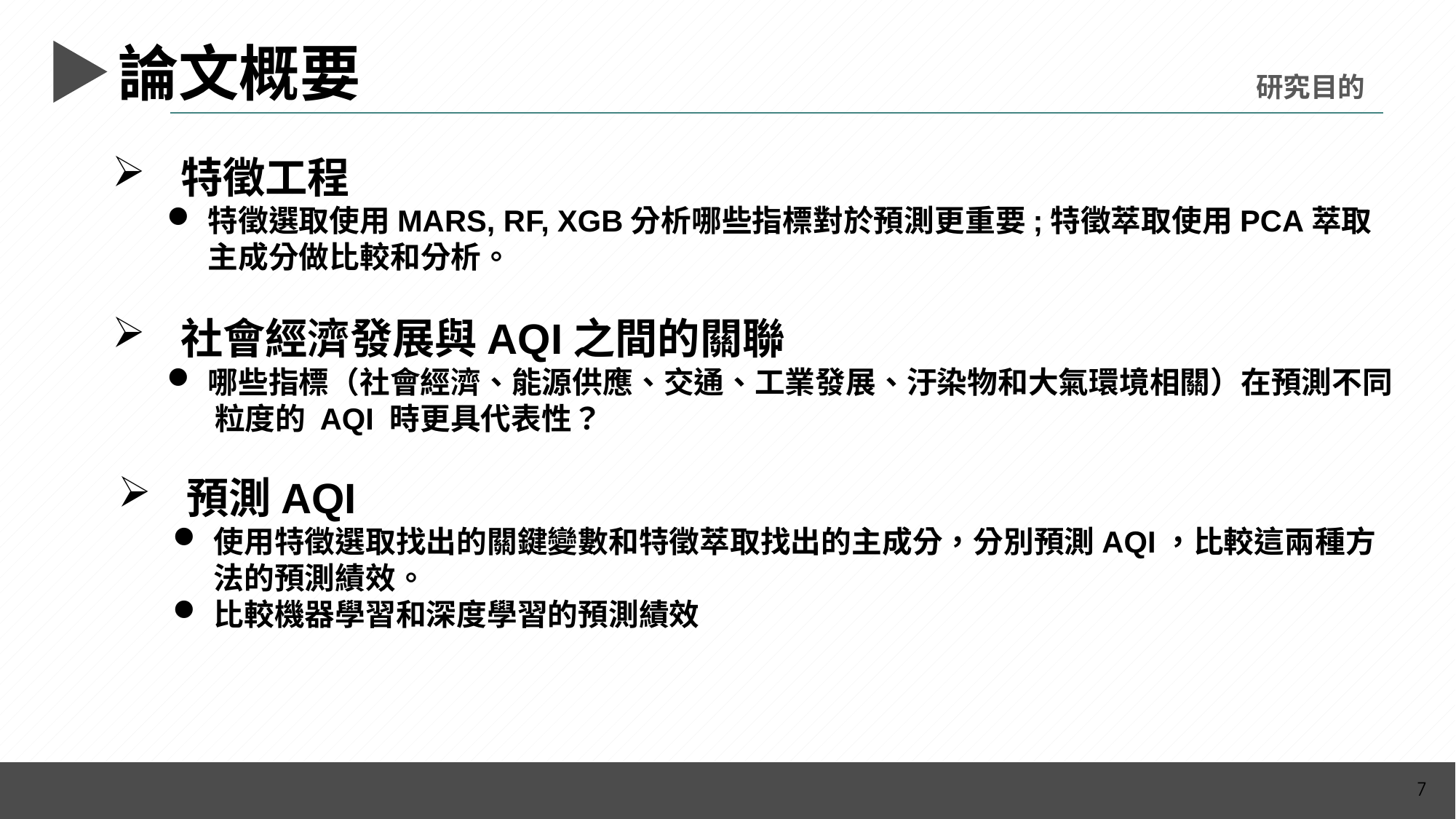

論文概要

研究目的
特徵工程
特徵選取使用MARS, RF, XGB分析哪些指標對於預測更重要;特徵萃取使用PCA萃取主成分做比較和分析。
社會經濟發展與AQI之間的關聯
哪些指標（社會經濟、能源供應、交通、工業發展、汙染物和大氣環境相關）在預測不同   粒度的 AQI 時更具代表性？
預測AQI
使用特徵選取找出的關鍵變數和特徵萃取找出的主成分，分別預測AQI，比較這兩種方法的預測績效。
比較機器學習和深度學習的預測績效

7